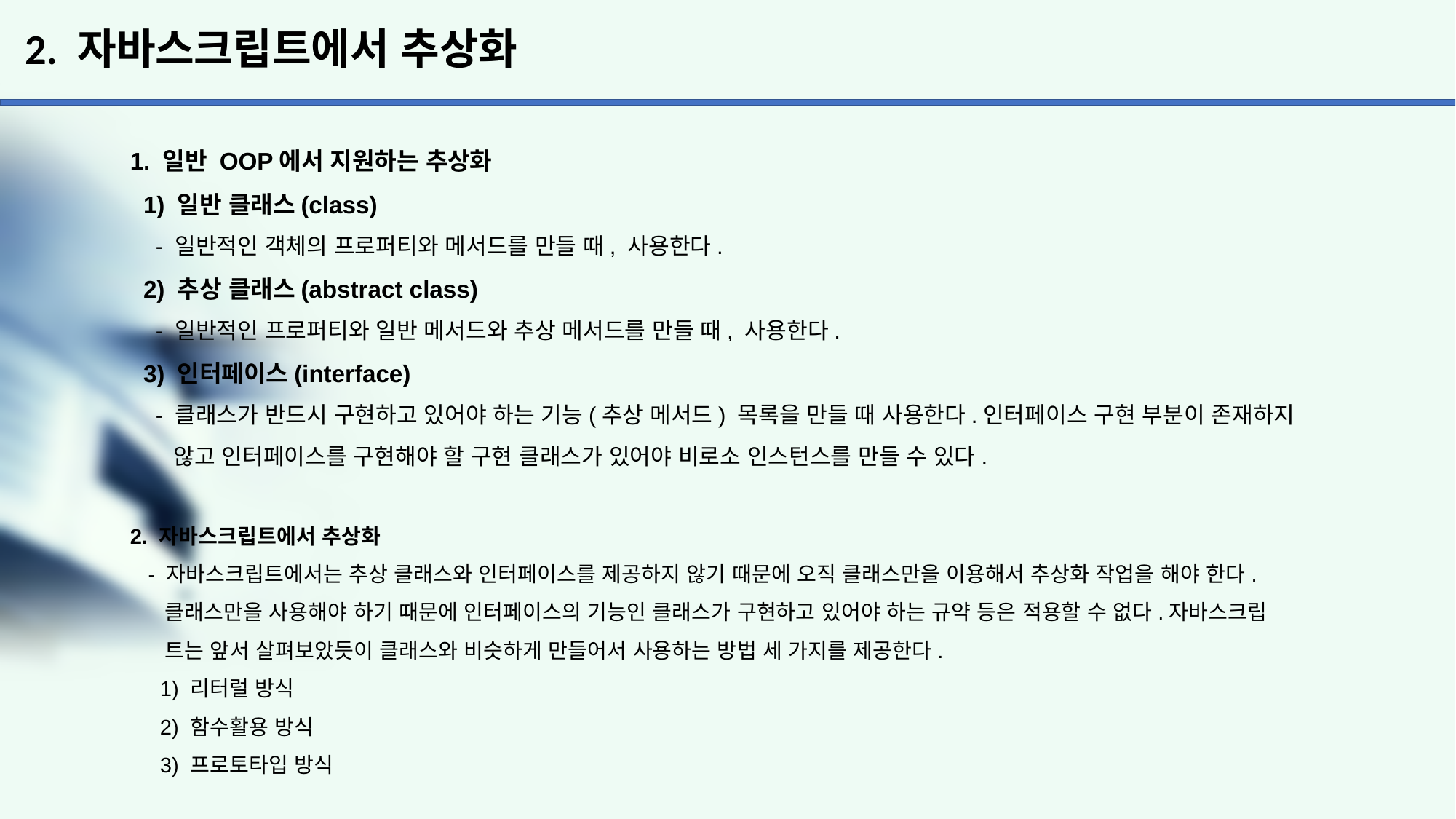

# 2. 자바스크립트에서 추상화
1. 일반 OOP에서 지원하는 추상화
  1) 일반 클래스(class)
    - 일반적인 객체의 프로퍼티와 메서드를 만들 때, 사용한다.
  2) 추상 클래스(abstract class)
    - 일반적인 프로퍼티와 일반 메서드와 추상 메서드를 만들 때, 사용한다.
  3) 인터페이스(interface)
    - 클래스가 반드시 구현하고 있어야 하는 기능(추상 메서드) 목록을 만들 때 사용한다.인터페이스 구현 부분이 존재하지
      않고 인터페이스를 구현해야 할 구현 클래스가 있어야 비로소 인스턴스를 만들 수 있다.

2. 자바스크립트에서 추상화
   - 자바스크립트에서는 추상 클래스와 인터페이스를 제공하지 않기 때문에 오직 클래스만을 이용해서 추상화 작업을 해야 한다.
     클래스만을 사용해야 하기 때문에 인터페이스의 기능인 클래스가 구현하고 있어야 하는 규약 등은 적용할 수 없다.자바스크립
     트는 앞서 살펴보았듯이 클래스와 비슷하게 만들어서 사용하는 방법 세 가지를 제공한다.
     1) 리터럴 방식
     2) 함수활용 방식
     3) 프로토타입 방식